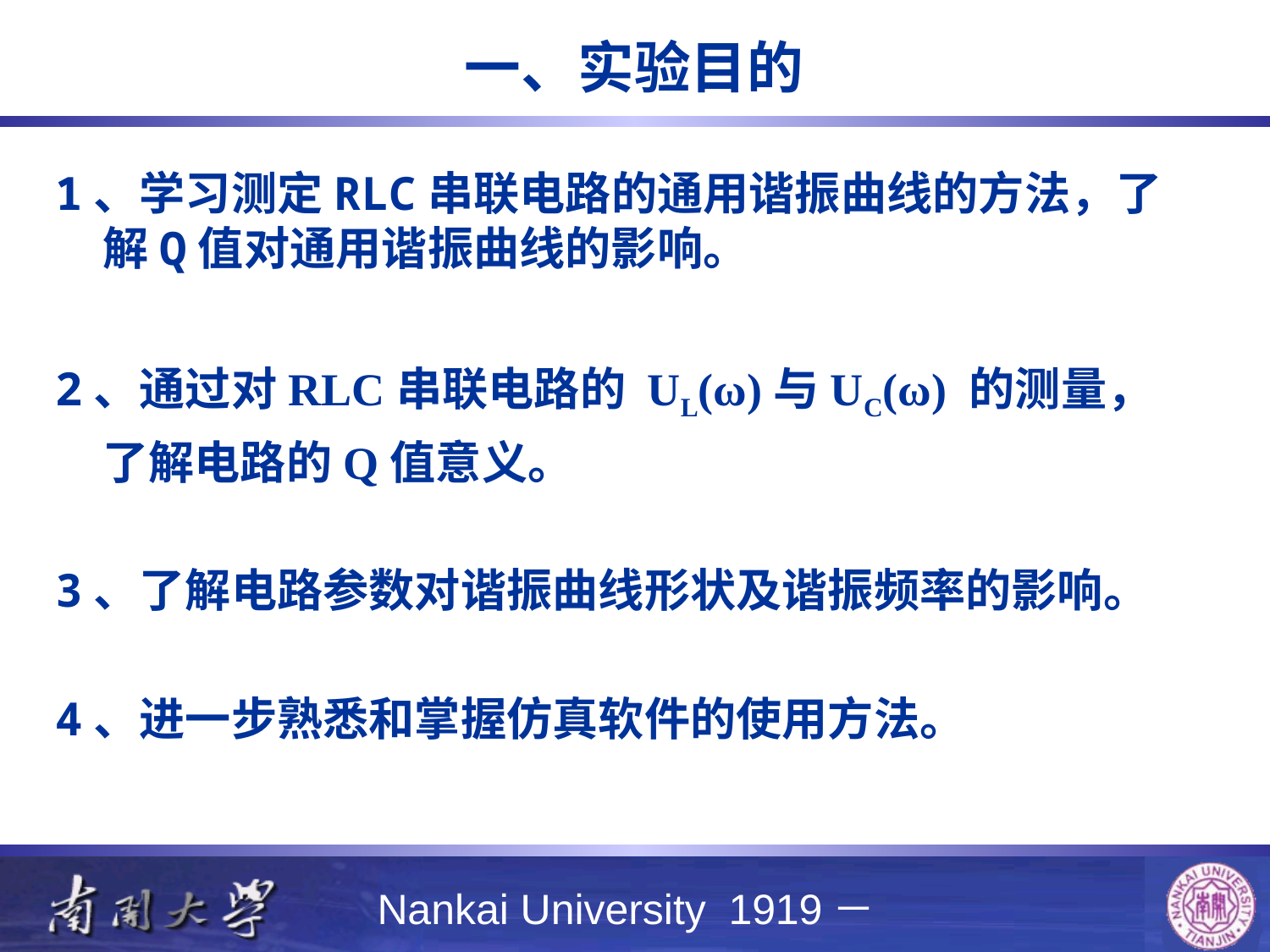

一、实验目的
1、学习测定RLC串联电路的通用谐振曲线的方法，了解Q值对通用谐振曲线的影响。

2、通过对RLC串联电路的 UL(ω)与UC(ω) 的测量，了解电路的Q值意义。

3、了解电路参数对谐振曲线形状及谐振频率的影响。

4、进一步熟悉和掌握仿真软件的使用方法。